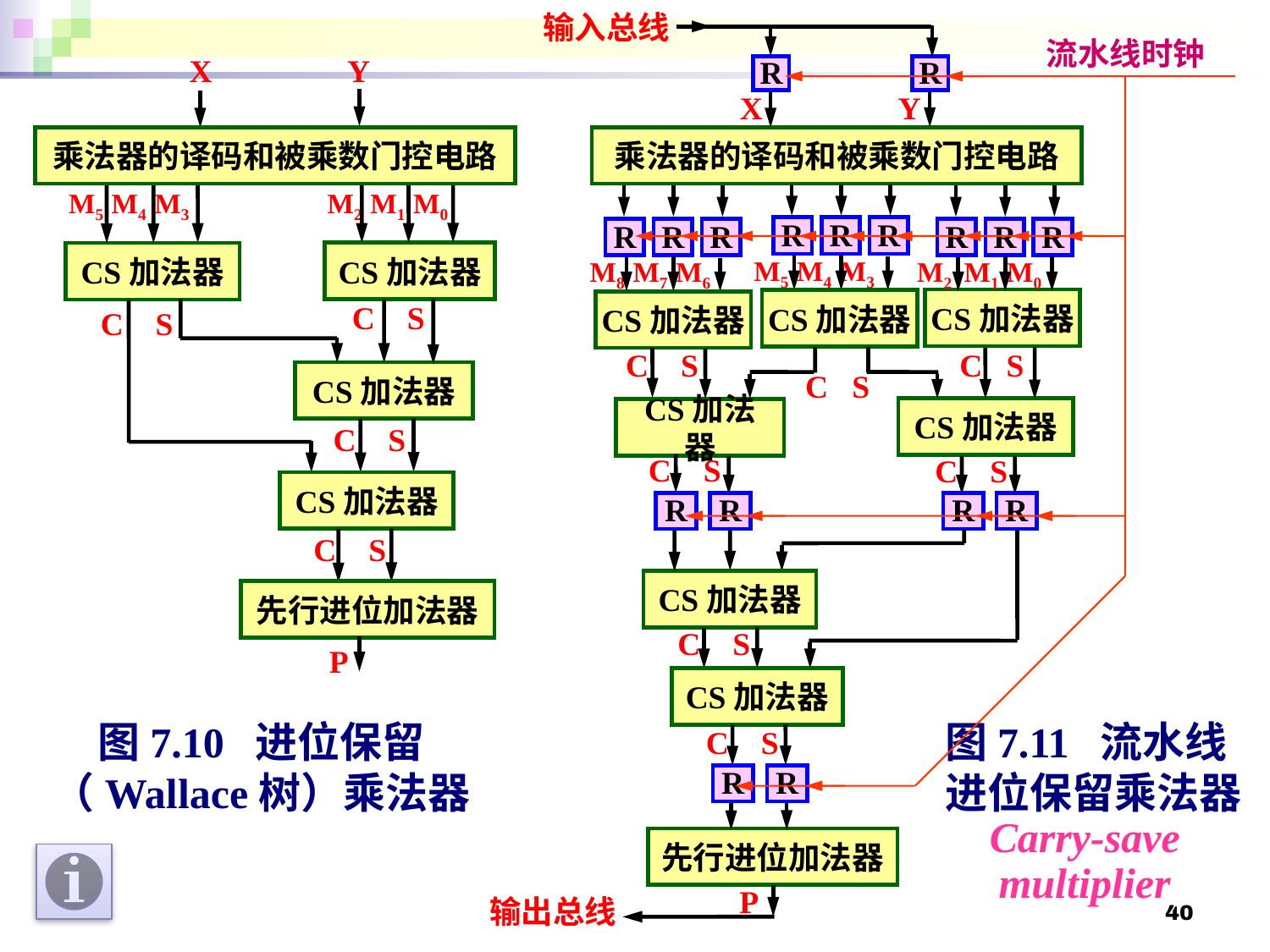

输入总线

流水线时钟
X                 Y
R
R

X                 Y

乘法器的译码和被乘数门控电路
乘法器的译码和被乘数门控电路

M2  M1  M0

M5  M4  M3

R
R
R
R
R
R
R
R
R

CS加法器
CS加法器
M5  M4  M3

M8  M7  M6
M2   M1  M0

CS加法器
CS加法器
CS加法器
C    S

C    S

C    S
C   S

CS加法器
C   S

CS加法器
CS加法器

C    S

C    S
C    S

CS加法器
R
R
R
R

C    S

CS加法器

先行进位加法器
C    S

P

CS加法器
图7.10  进位保留（Wallace树）乘法器
图7.11  流水线进位保留乘法器

C    S

R
R

Carry-save
multiplier
先行进位加法器

40
P

输出总线